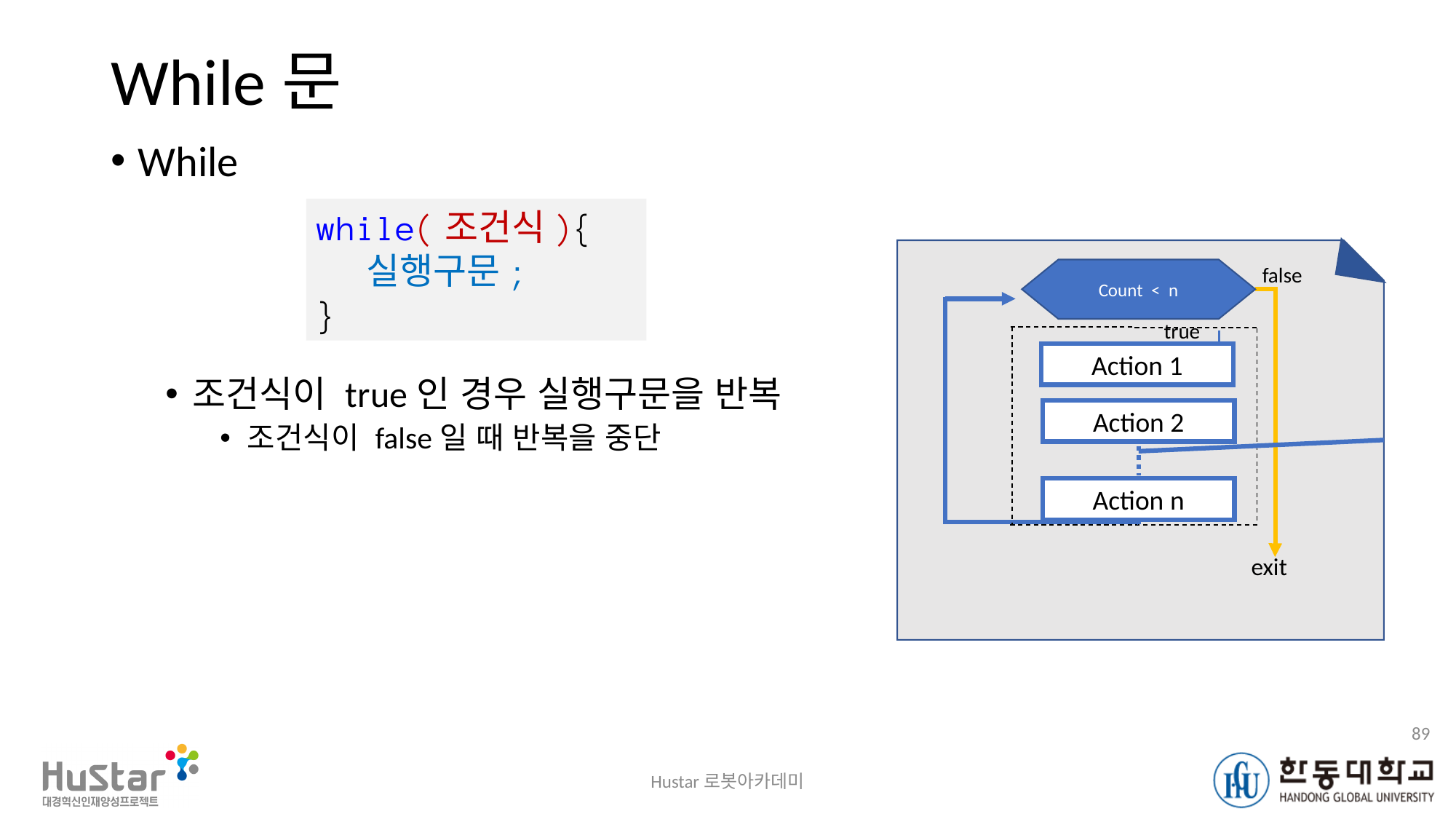

# While문
While

조건식이 true인 경우 실행구문을 반복
조건식이 false일 때 반복을 중단

while(조건식){
    실행구문;
}

false
Count  <  n
true
Action 1
Action 2
Action n
exit
89
Hustar로봇아카데미